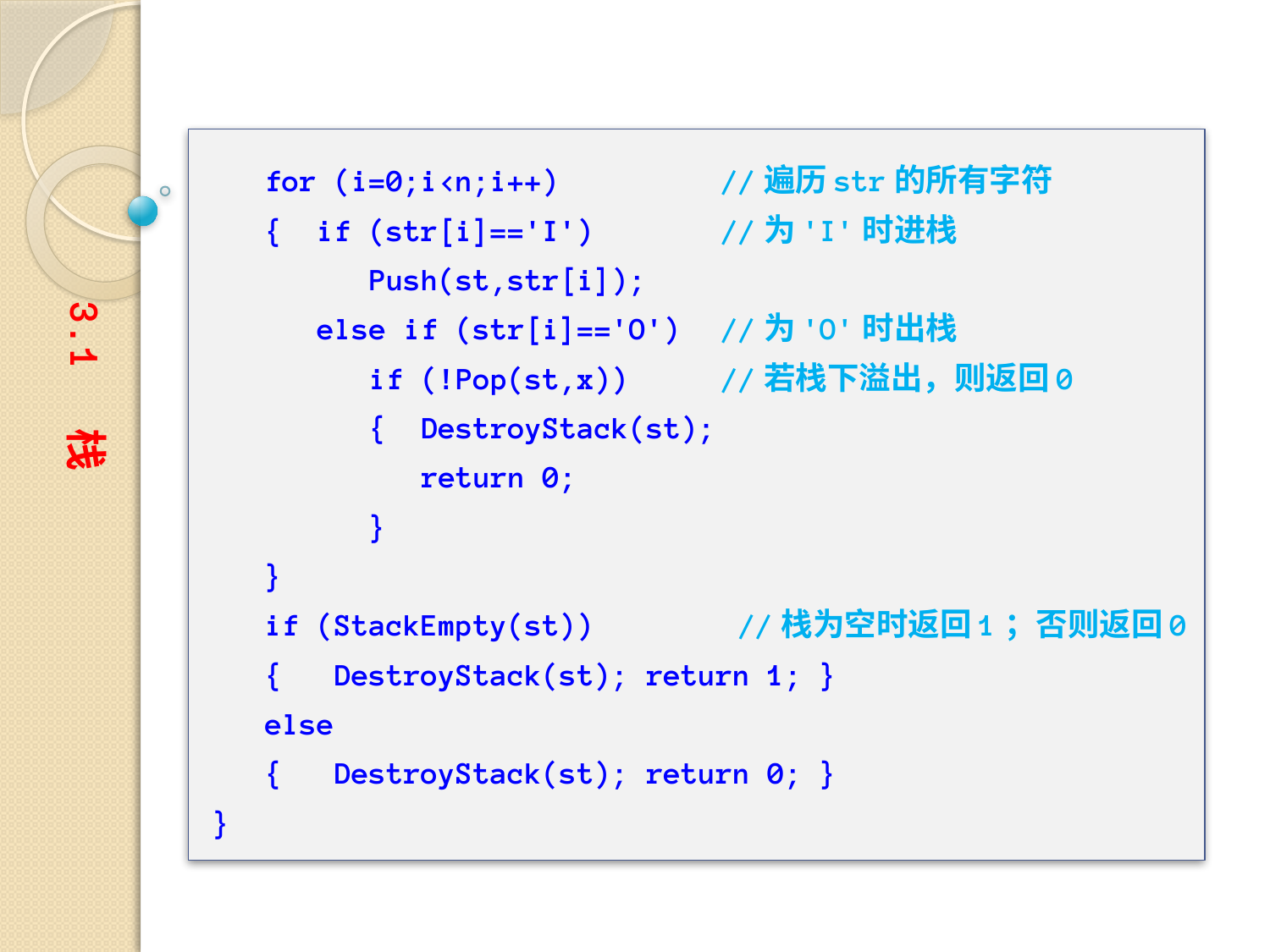

for (i=0;i<n;i++)		//遍历str的所有字符
   {  if (str[i]=='I')	//为'I'时进栈
         Push(st,str[i]);
      else if (str[i]=='O')	//为'O'时出栈
         if (!Pop(st,x))	//若栈下溢出，则返回0
         {  DestroyStack(st);
            return 0;
         }
   }
   if (StackEmpty(st))	 //栈为空时返回1；否则返回0
   {   DestroyStack(st); return 1; }
   else
   {   DestroyStack(st); return 0; }
}
3.1  栈